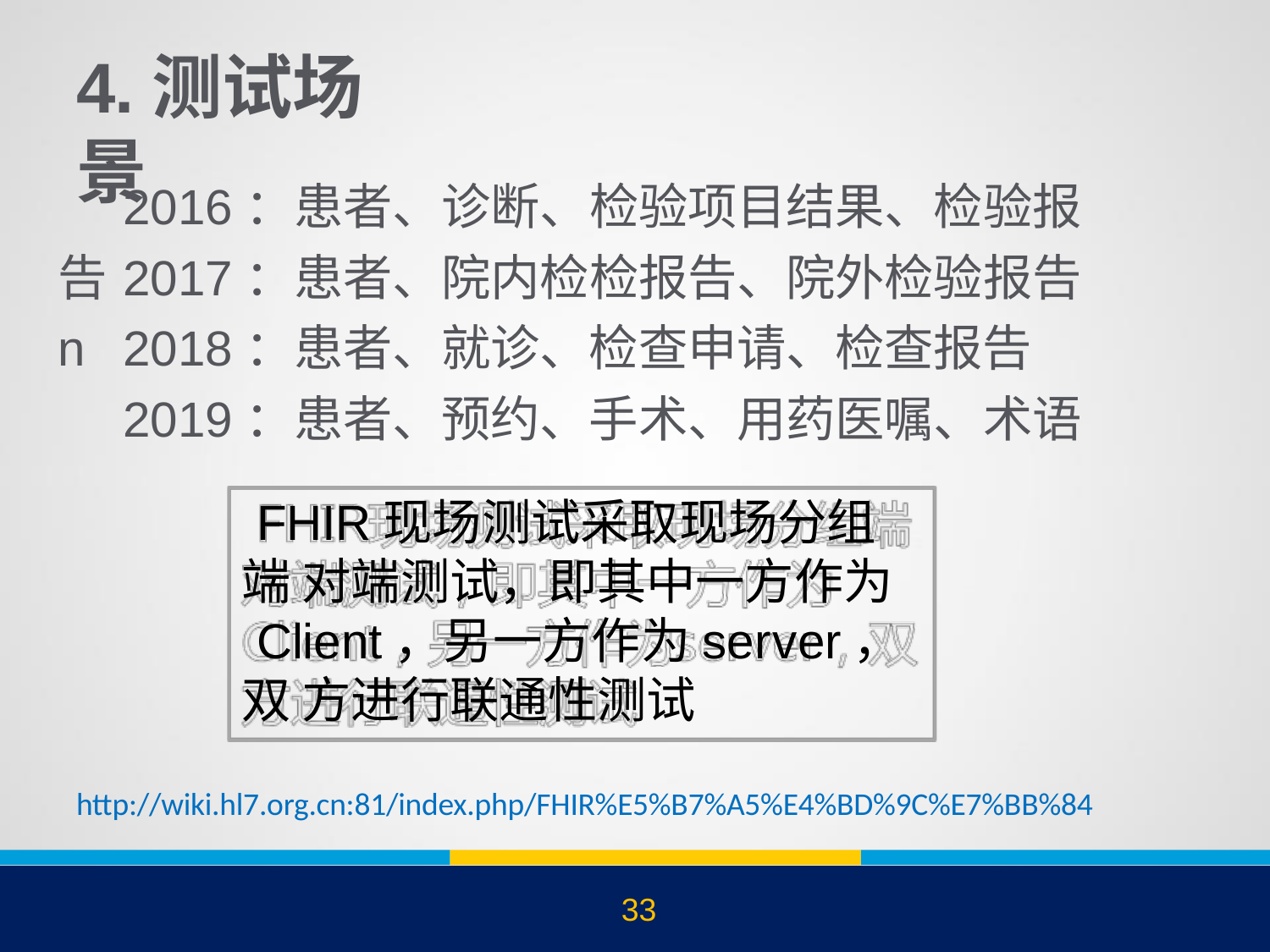

# 4.测试场景
	2016：患者、诊断、检验项目结果、检验报告 	2017：患者、院内检检报告、院外检验报告 n	2018：患者、就诊、检查申请、检查报告
	2019：患者、预约、手术、用药医嘱、术语
FHIR现场测试采取现场分组端 对端测试，即其中一方作为
Client，另一方作为server，双 方进行联通性测试

http://wiki.hl7.org.cn:81/index.php/FHIR%E5%B7%A5%E4%BD%9C%E7%BB%84

33